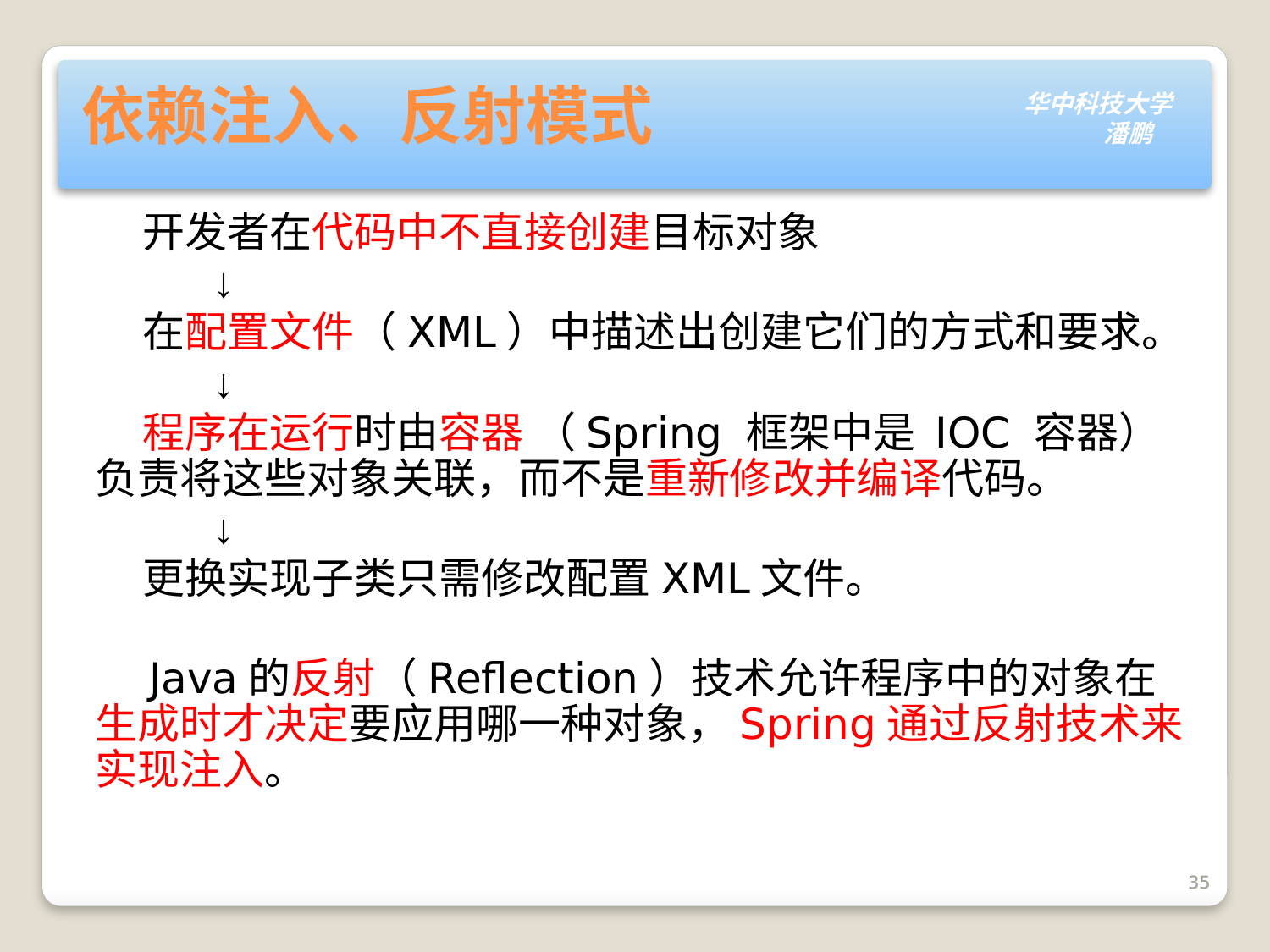

# 依赖注入、反射模式
    开发者在代码中不直接创建目标对象
          ↓
    在配置文件（XML）中描述出创建它们的方式和要求。
          ↓
    程序在运行时由容器 （Spring 框架中是 IOC 容器）负责将这些对象关联，而不是重新修改并编译代码。
          ↓
    更换实现子类只需修改配置XML文件。

    Java的反射（Reflection）技术允许程序中的对象在生成时才决定要应用哪一种对象，Spring通过反射技术来实现注入。
35
35